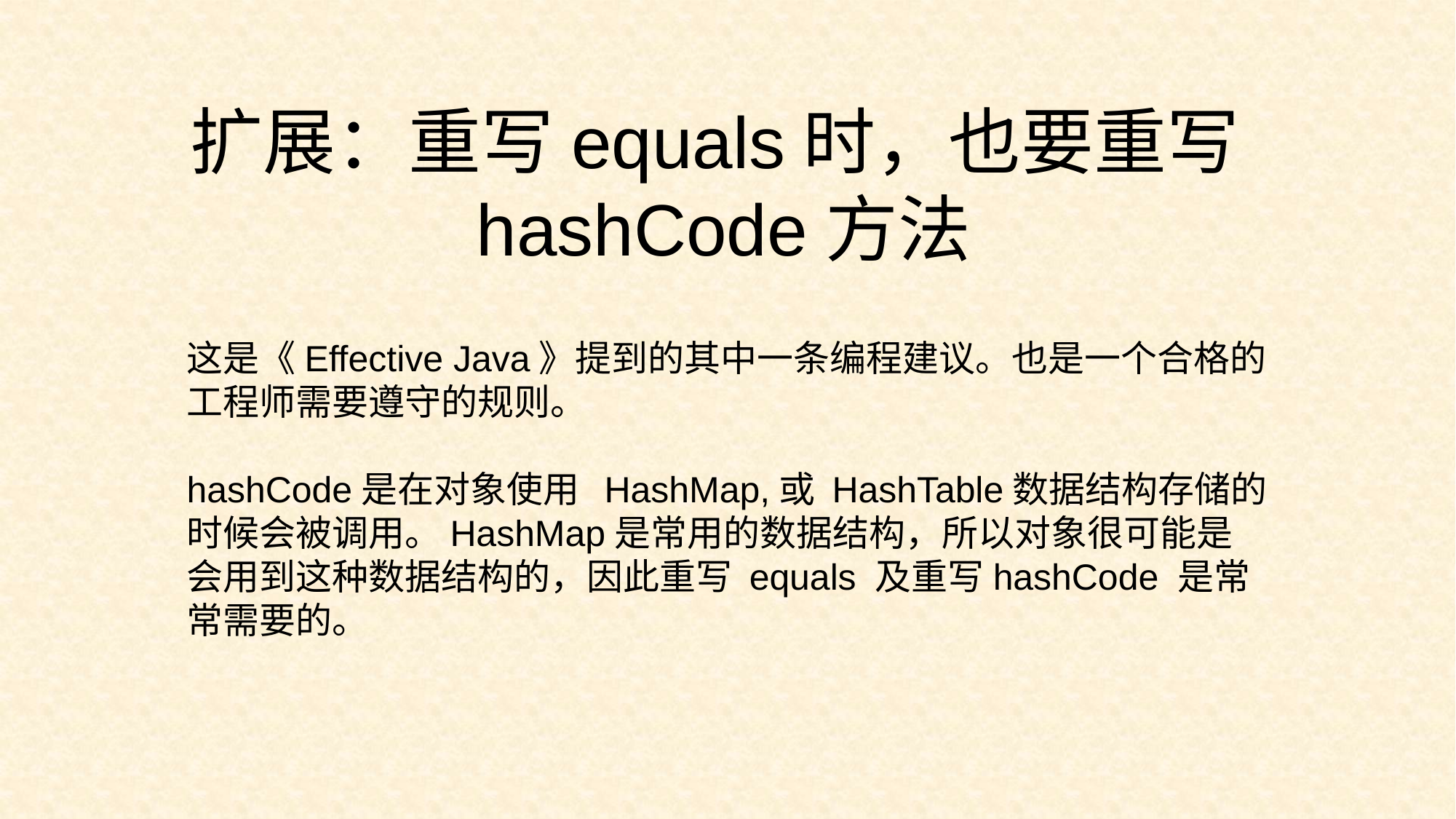

扩展：重写equals时，也要重写hashCode方法

这是《Effective Java》提到的其中一条编程建议。也是一个合格的工程师需要遵守的规则。

hashCode是在对象使用  HashMap,或 HashTable数据结构存储的时候会被调用。HashMap是常用的数据结构，所以对象很可能是会用到这种数据结构的，因此重写 equals 及重写hashCode 是常常需要的。